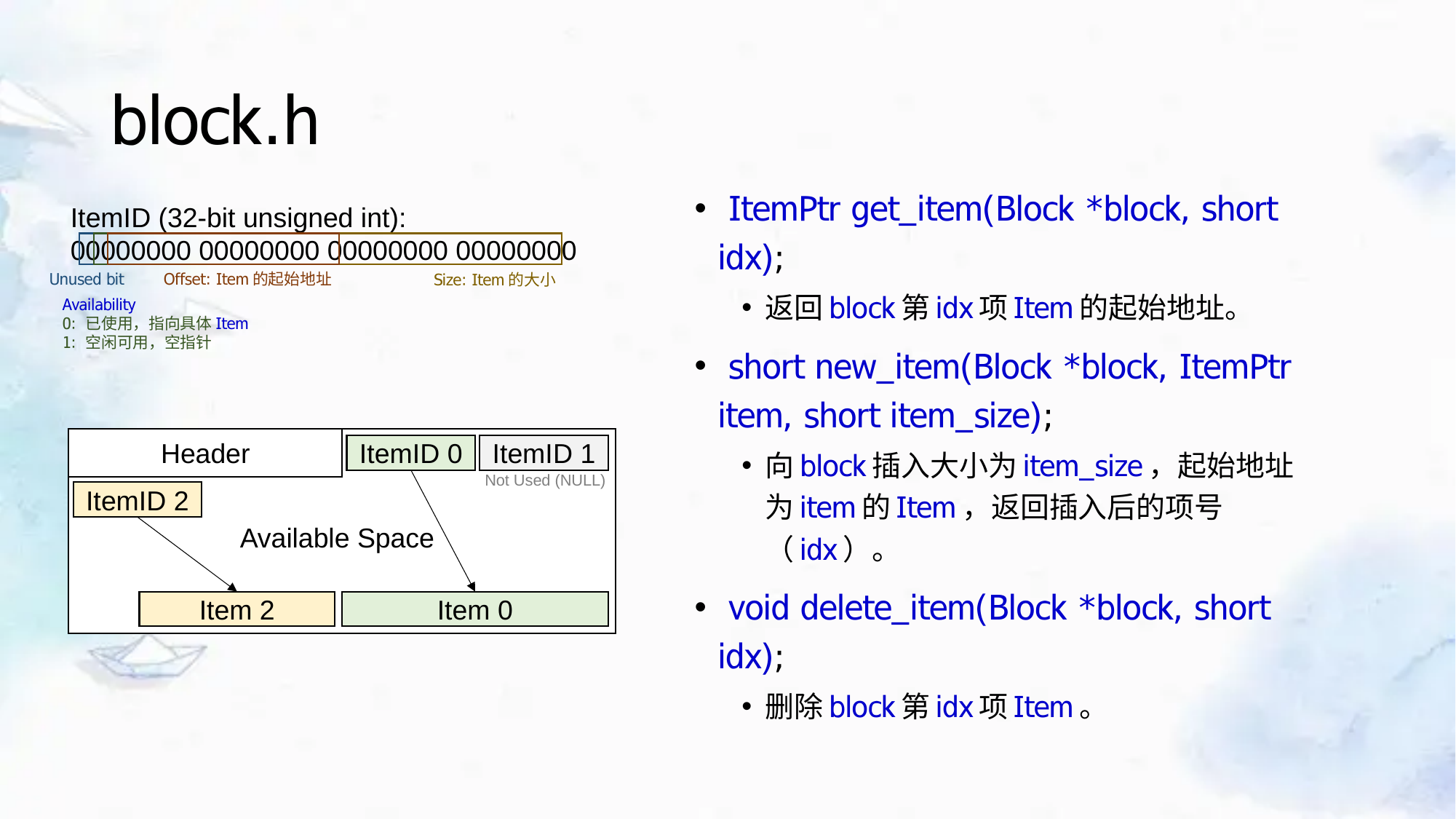

# block.h
 ItemPtr get_item(Block *block, short idx);
返回block第idx项Item的起始地址。
 short new_item(Block *block, ItemPtr item, short item_size);
向block插入大小为item_size，起始地址为item的Item，返回插入后的项号（idx）。
 void delete_item(Block *block, short idx);
删除block第idx项Item。
ItemID (32-bit unsigned int):
00000000 00000000 00000000 00000000

Offset: Item的起始地址
Unused bit
Size: Item的大小
Availability
0: 已使用，指向具体Item
1: 空闲可用，空指针

Header
ItemID 0
ItemID 1
Not Used (NULL)
ItemID 2
Available Space
Item 2
Item 0